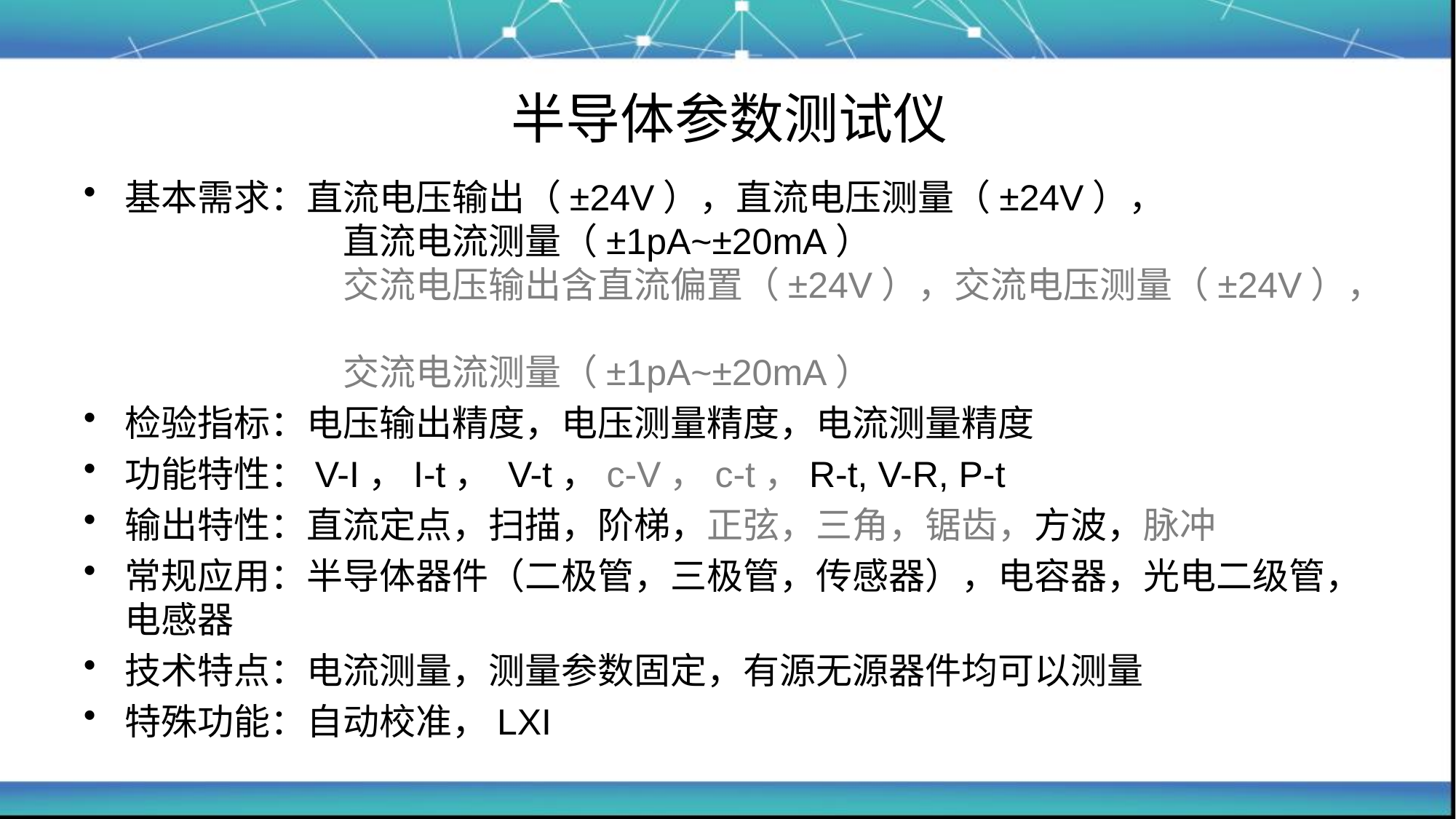

# 半导体参数测试仪
基本需求：直流电压输出（±24V），直流电压测量（±24V），
		直流电流测量（±1pA~±20mA）
		交流电压输出含直流偏置（±24V），交流电压测量（±24V），
		交流电流测量（±1pA~±20mA）
检验指标：电压输出精度，电压测量精度，电流测量精度
功能特性：V-I，I-t， V-t，c-V，c-t，R-t, V-R, P-t
输出特性：直流定点，扫描，阶梯，正弦，三角，锯齿，方波，脉冲
常规应用：半导体器件（二极管，三极管，传感器），电容器，光电二级管，电感器
技术特点：电流测量，测量参数固定，有源无源器件均可以测量
特殊功能：自动校准，LXI